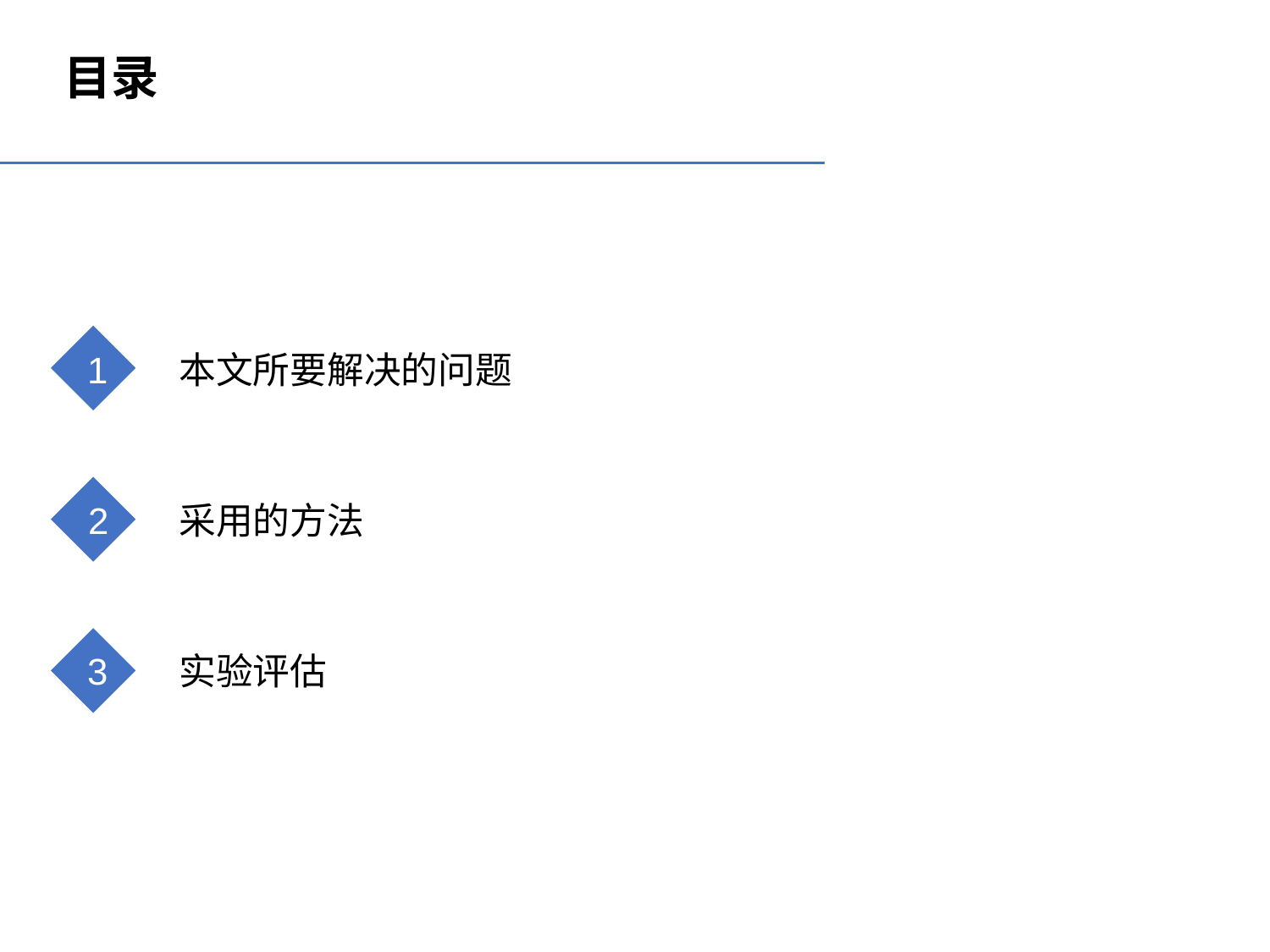

目录

1
本文所要解决的问题

2
采用的方法

3
实验评估